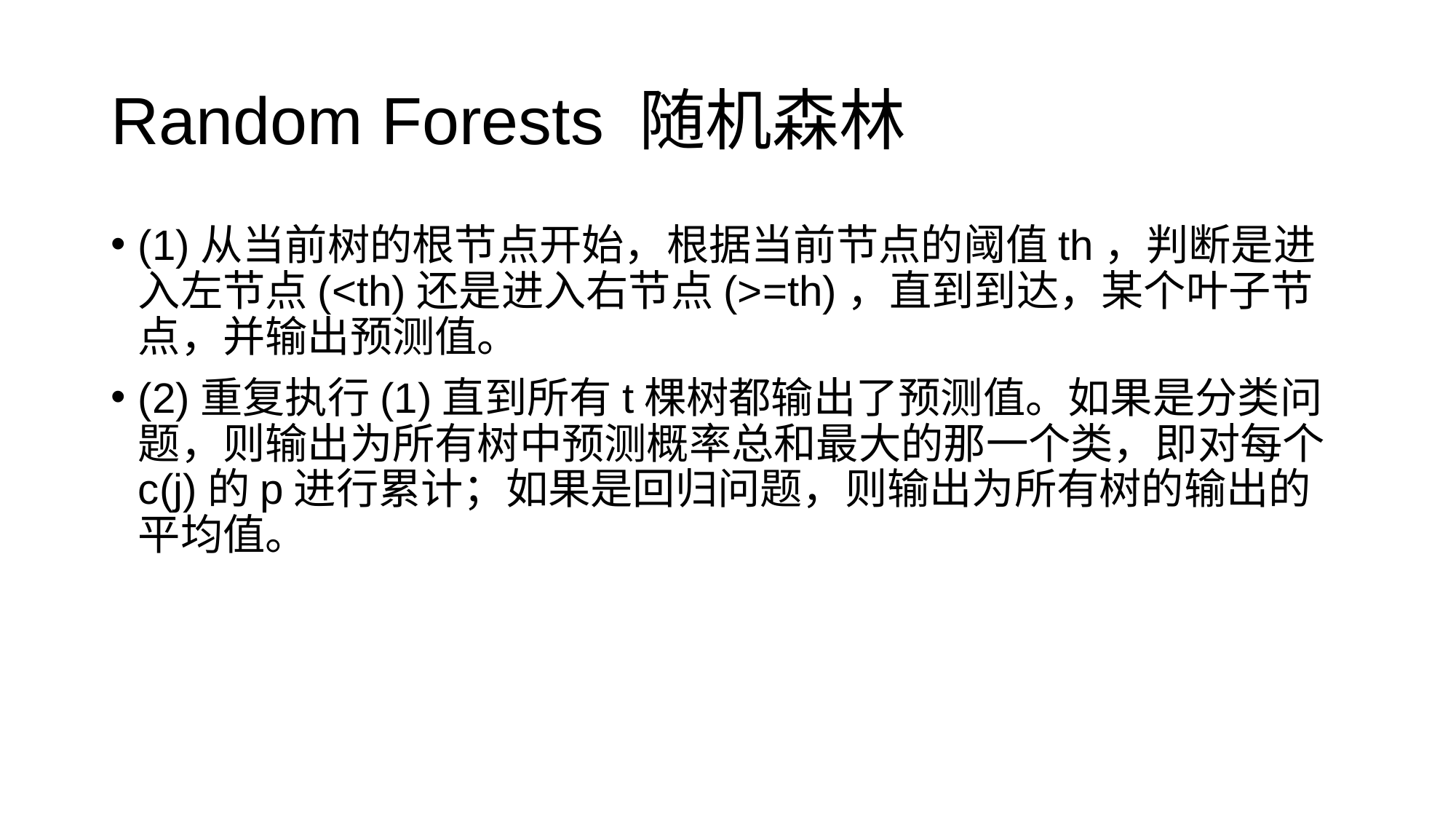

# Random Forests 随机森林
(1)从当前树的根节点开始，根据当前节点的阈值th，判断是进入左节点(<th)还是进入右节点(>=th)，直到到达，某个叶子节点，并输出预测值。
(2)重复执行(1)直到所有t棵树都输出了预测值。如果是分类问题，则输出为所有树中预测概率总和最大的那一个类，即对每个c(j)的p进行累计；如果是回归问题，则输出为所有树的输出的平均值。